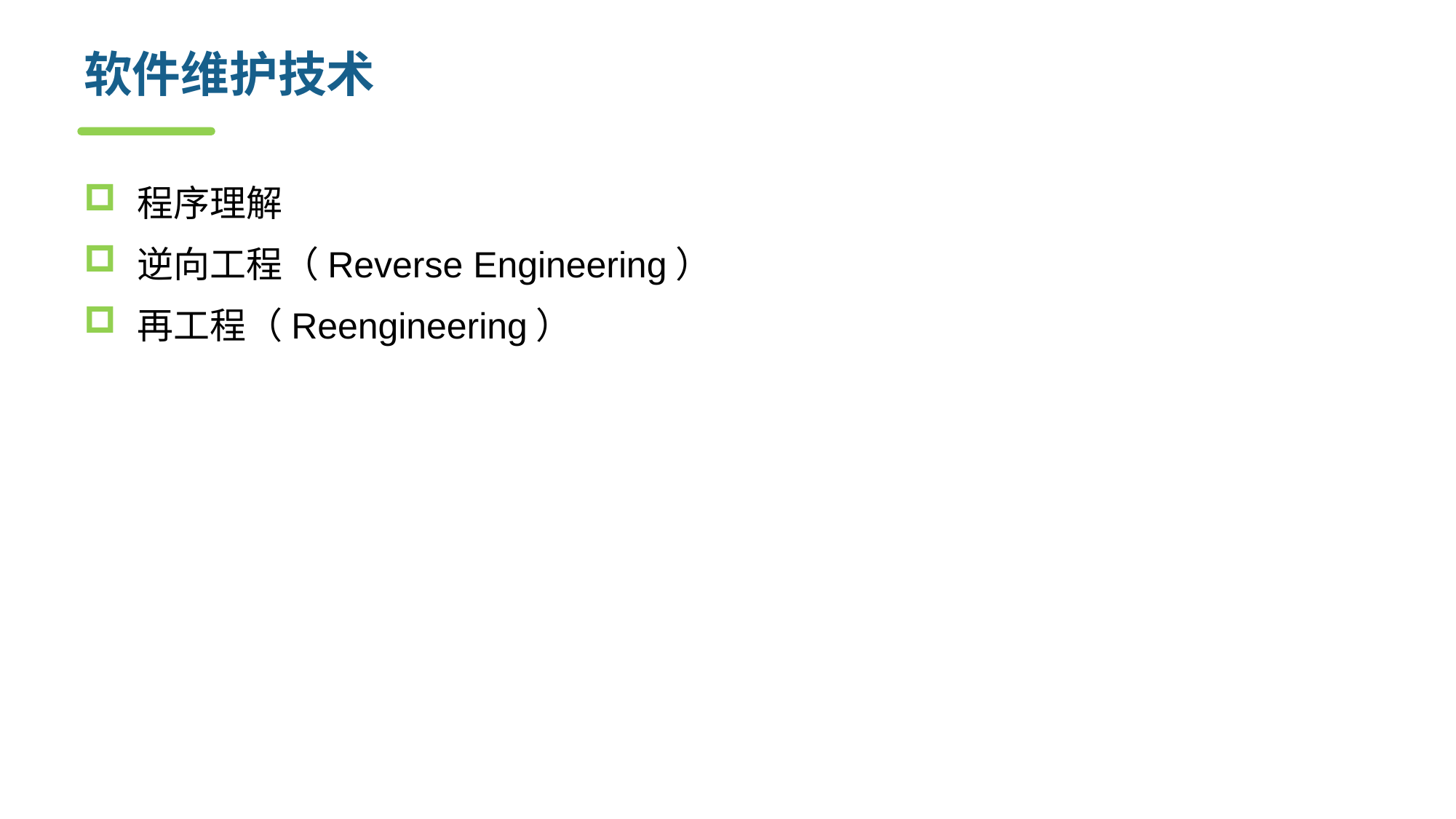

# 软件维护技术
程序理解
逆向工程（Reverse Engineering）
再工程（Reengineering）
19